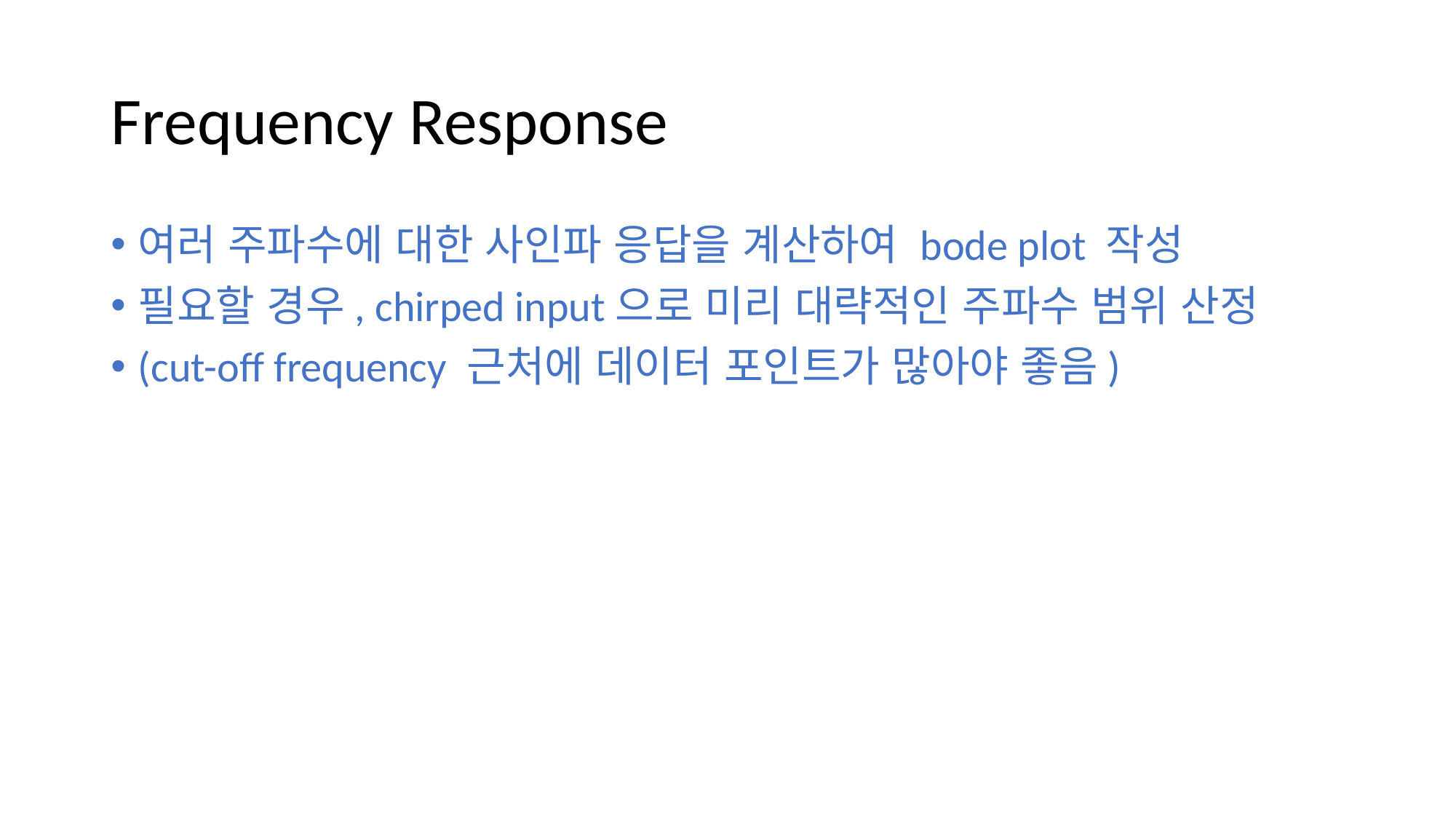

# Frequency Response
여러 주파수에 대한 사인파 응답을 계산하여 bode plot 작성
필요할 경우, chirped input으로 미리 대략적인 주파수 범위 산정
(cut-off frequency 근처에 데이터 포인트가 많아야 좋음)